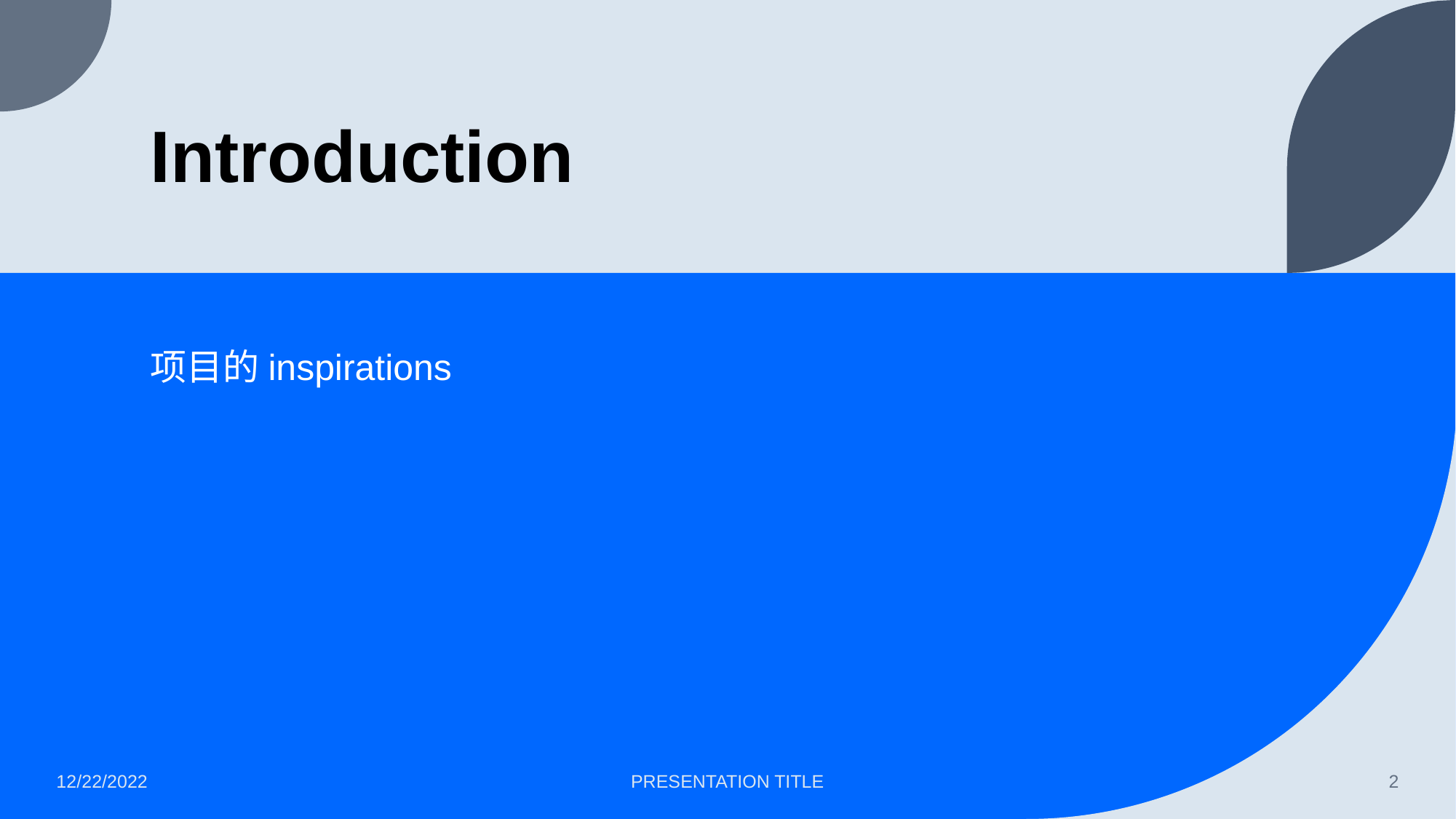

# Introduction
项目的inspirations
12/22/2022
PRESENTATION TITLE
2